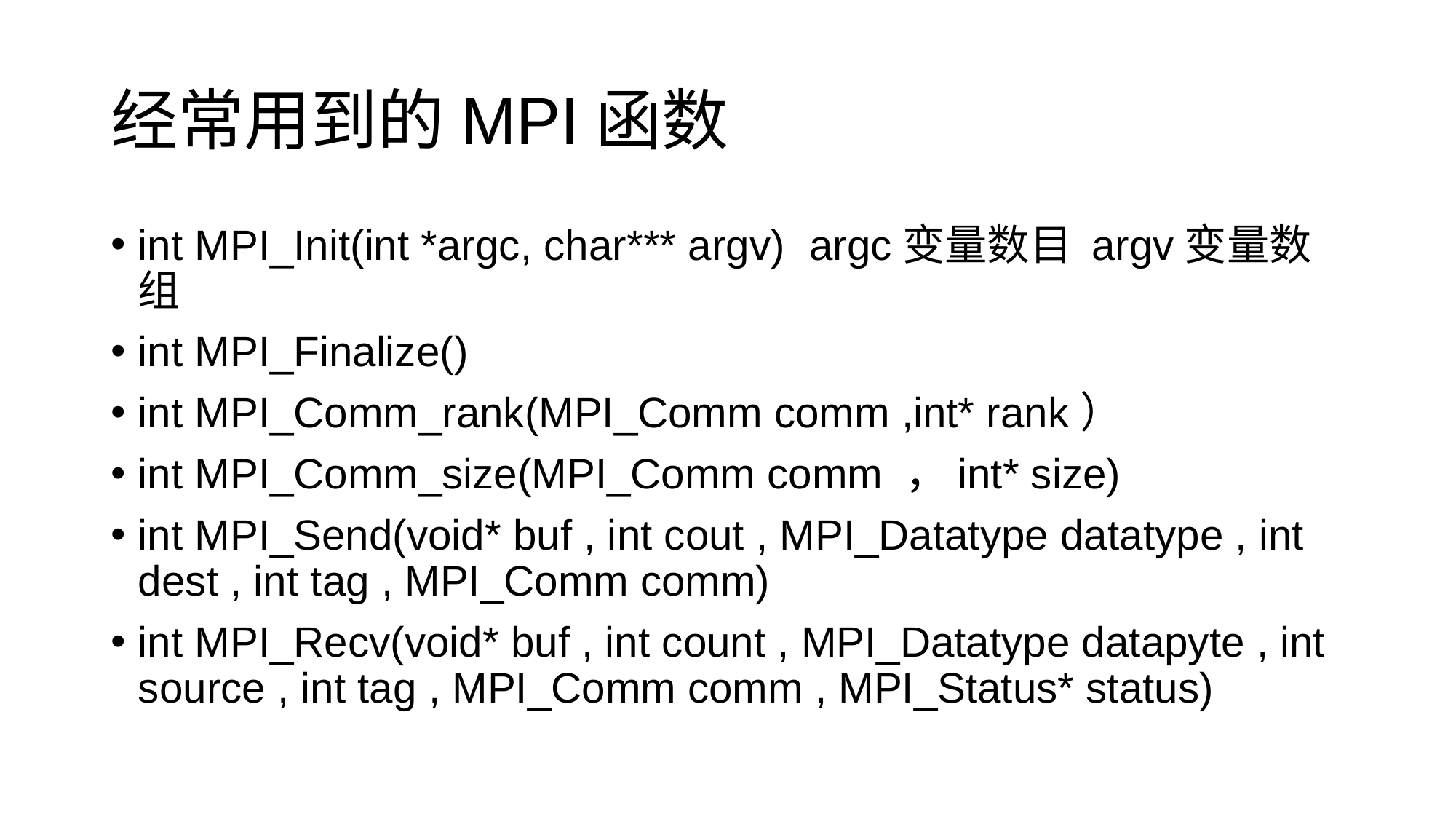

# 经常用到的MPI函数
int MPI_Init(int *argc, char*** argv)  argc变量数目 argv变量数组
int MPI_Finalize()
int MPI_Comm_rank(MPI_Comm comm ,int* rank）
int MPI_Comm_size(MPI_Comm comm ，int* size)
int MPI_Send(void* buf , int cout , MPI_Datatype datatype , int dest , int tag , MPI_Comm comm)
int MPI_Recv(void* buf , int count , MPI_Datatype datapyte , int source , int tag , MPI_Comm comm , MPI_Status* status)